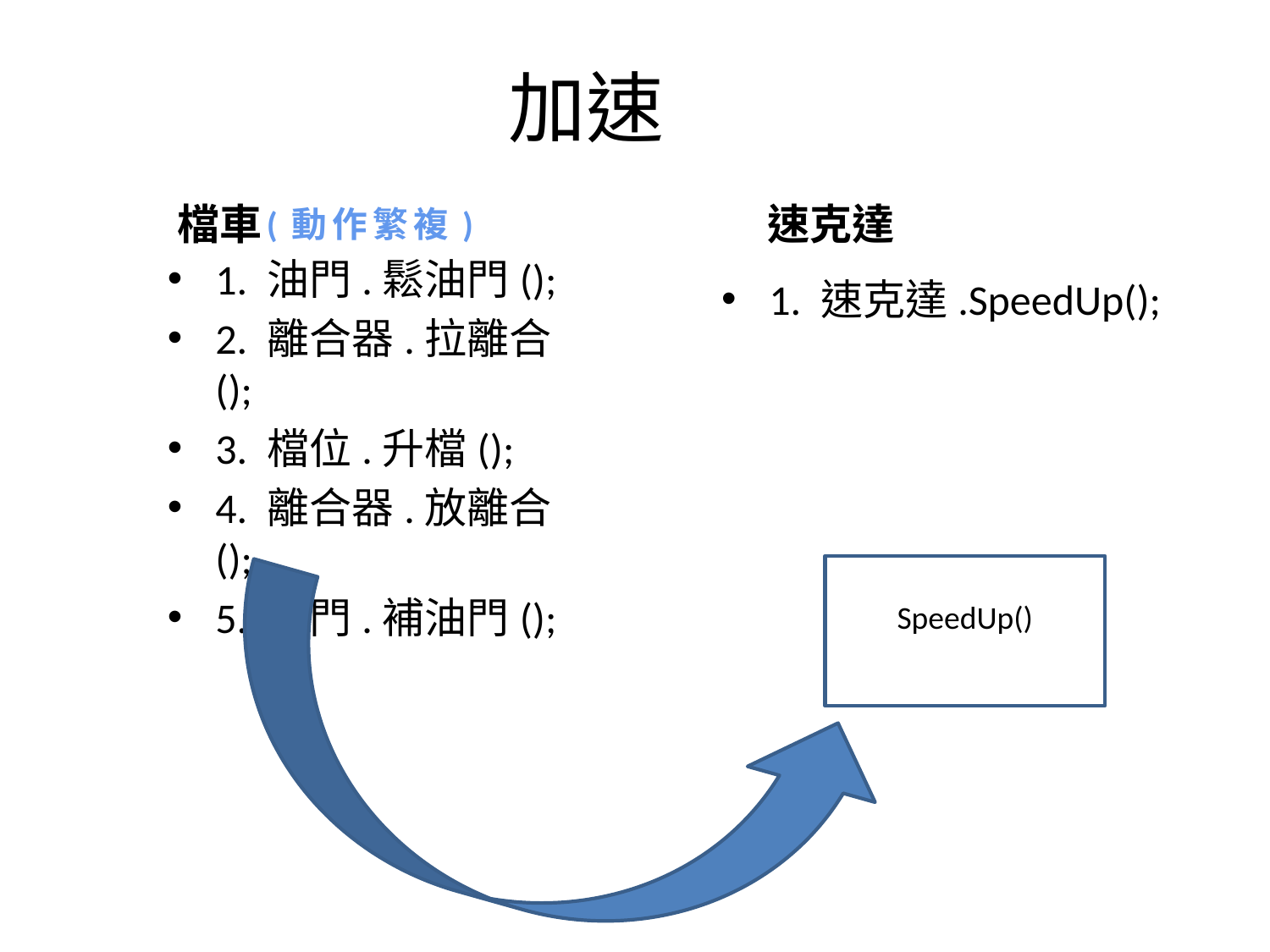

# 加速
檔車
速克達
(動作繁複)
1. 油門.鬆油門();
2. 離合器.拉離合();
3. 檔位.升檔();
4. 離合器.放離合();
5. 油門.補油門();

1. 速克達.SpeedUp();
SpeedUp()